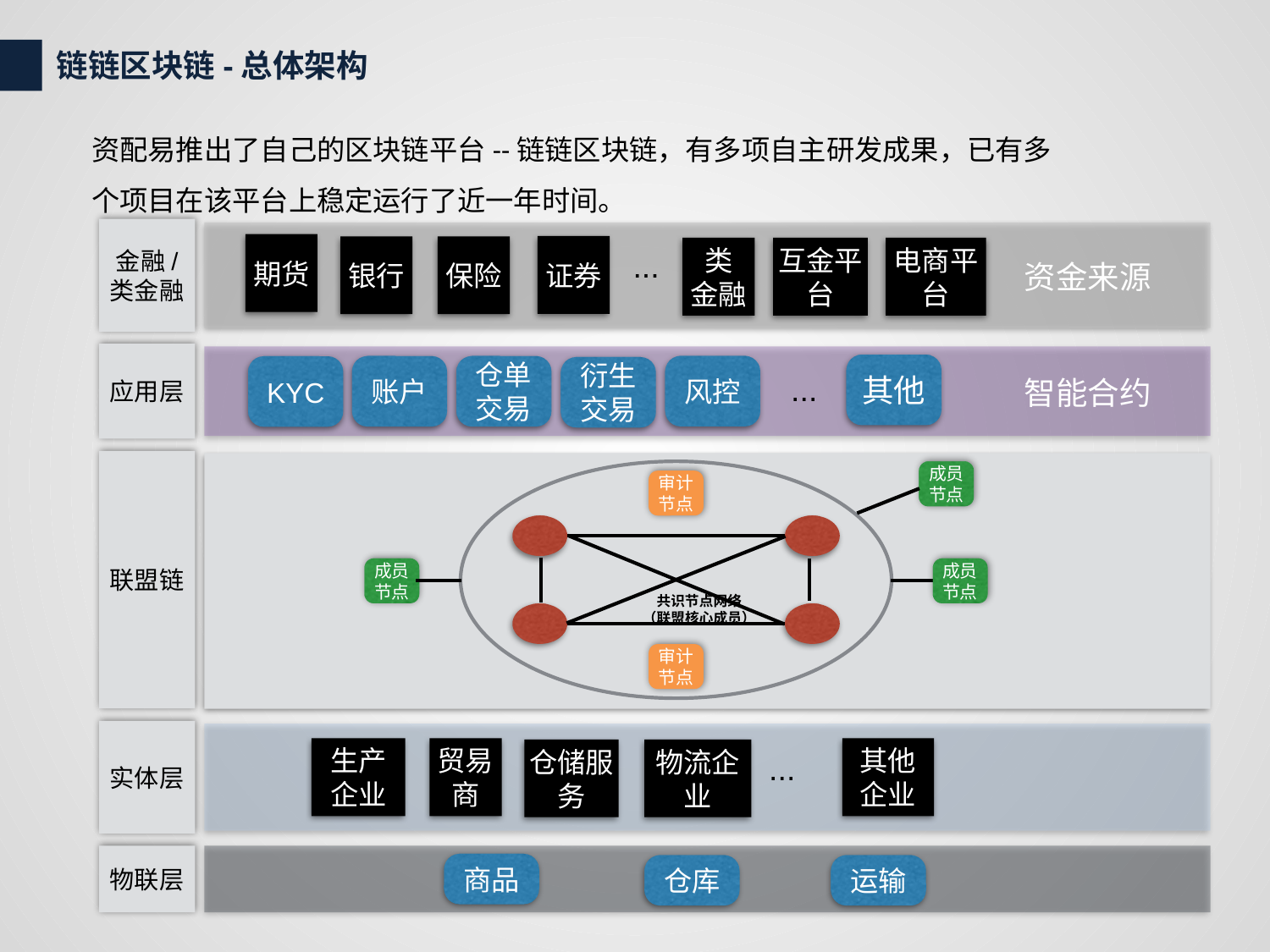

链链区块链-总体架构
资配易推出了自己的区块链平台--链链区块链，有多项自主研发成果，已有多个项目在该平台上稳定运行了近一年时间。
金融/
类金融

期货
证券
银行
保险
类
金融
互金平台
电商平台
...
资金来源
应用层

其他
风控
账户
仓单
交易
KYC
衍生
交易
...
智能合约
联盟链

成员
节点
审计
节点

成员
节点
成员
节点

共识节点网络
（联盟核心成员）

审计
节点
实体层

其他企业
生产企业
贸易商
仓储服务
物流企业
...
物联层

商品
仓库
运输